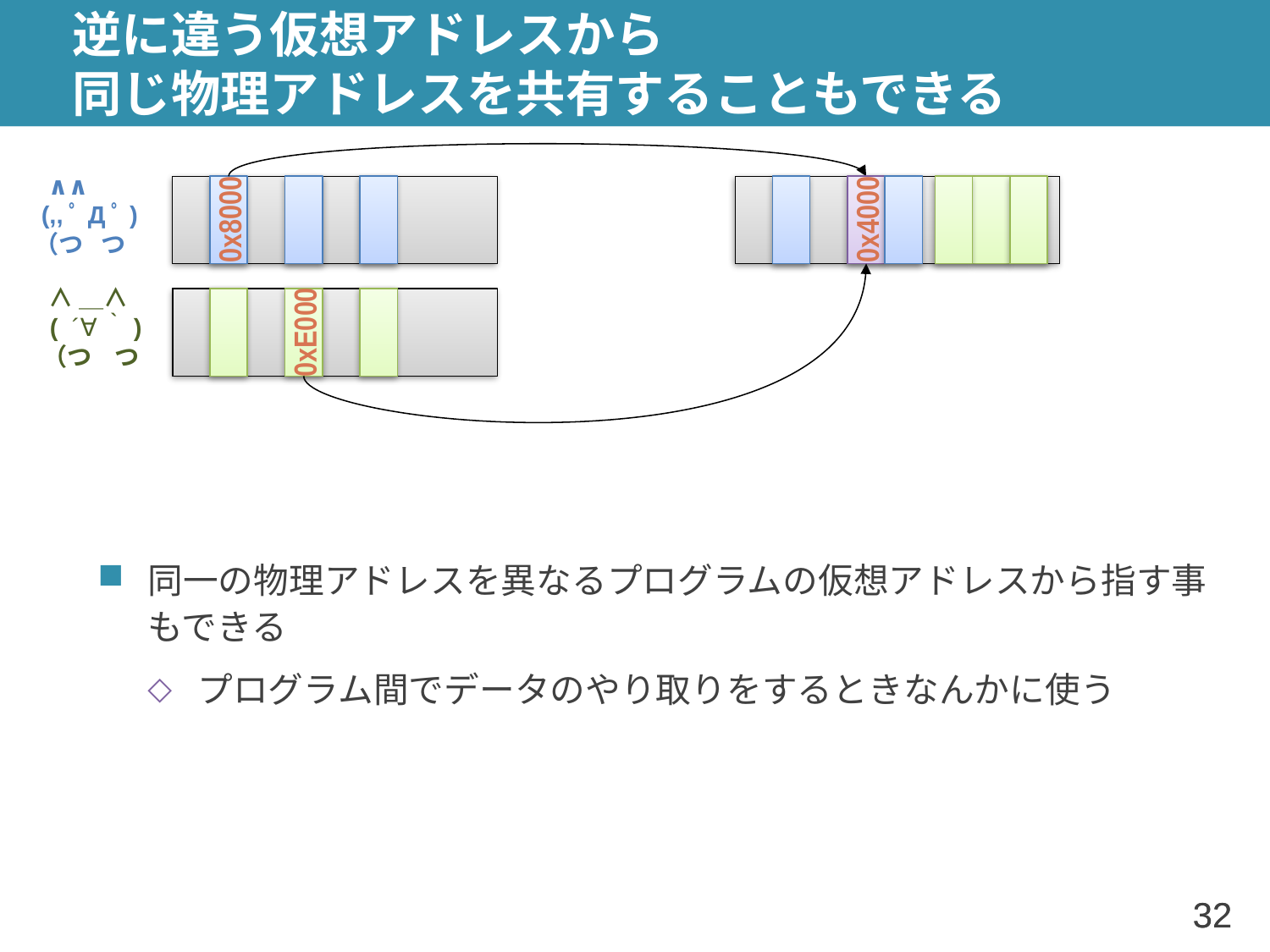

# 逆に違う仮想アドレスから 同じ物理アドレスを共有することもできる
  ∧∧
 (,,ﾟДﾟ)
（つ   つ

0x8000

0x4000

 ∧＿∧
 (  ´∀｀)
（つ    つ

0xE000

同一の物理アドレスを異なるプログラムの仮想アドレスから指す事もできる
プログラム間でデータのやり取りをするときなんかに使う